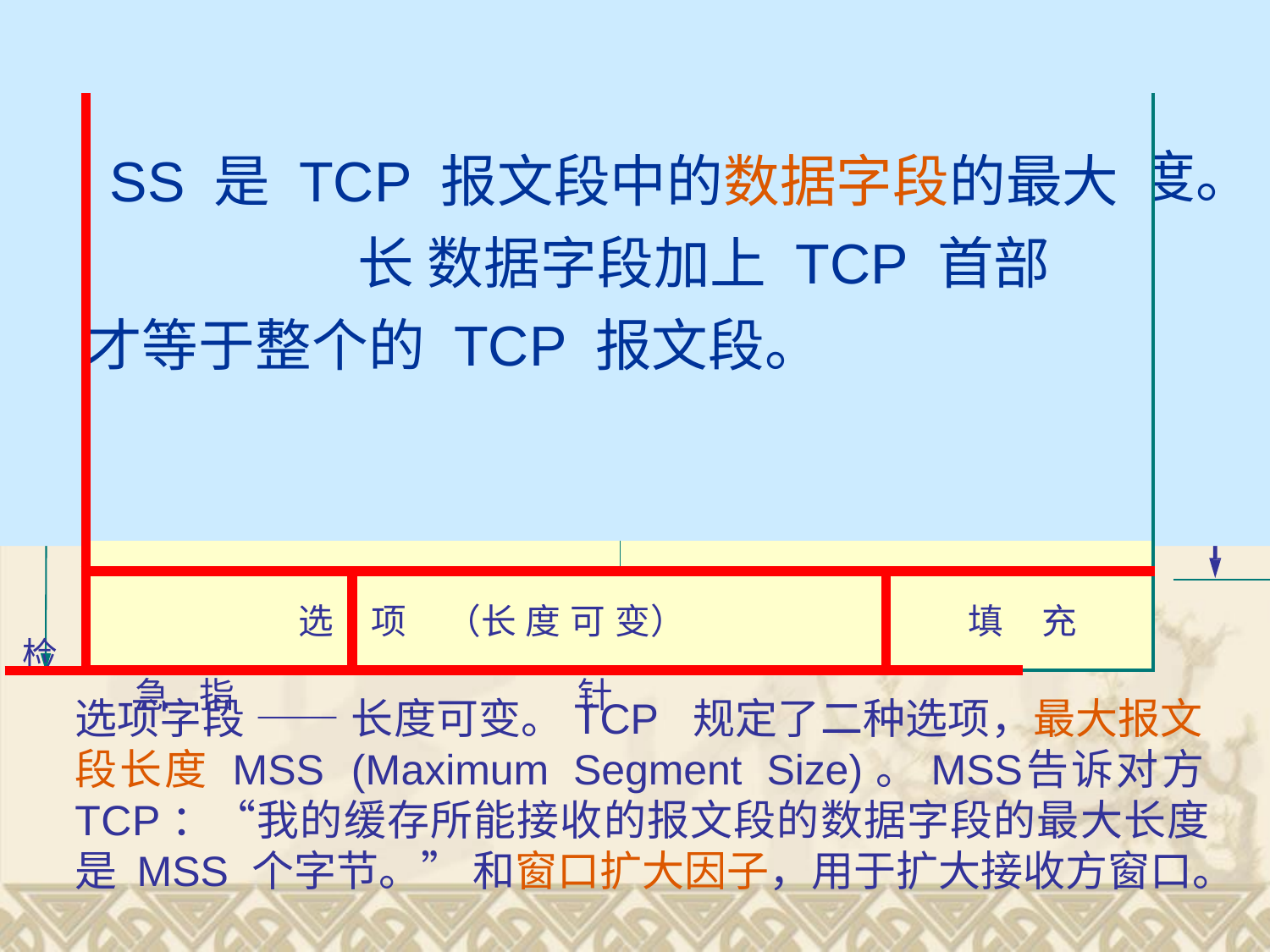

比特 0	8	16	24	31

源 端 口	目 的 端 口

序	号
20
字节
TCP	确	认	号	固定
首部	首部
数据	保	留	U  A  P  R S F	窗	口
偏移	R  C  S S Y	I  G K H T N N

检	验	和	紧	急	指	针
|  | SS 是 TCP 报文段中的数据字段的最大长 数据字段加上 TCP 首部 才等于整个的 TCP 报文段。 |  |  |  |  |  |
| --- | --- | --- | --- | --- | --- | --- |
|  |  |  |  |  |  |  |
|  | 选 | 项 | （长 度 可 变） |  | 填 | 充 |

# 度。

选项字段 ——	长度可变。TCP	规定了二种选项，最大报文 段长度 MSS	(Maximum	Segment	Size)。MSS	告诉对方
TCP：“我的缓存所能接收的报文段的数据字段的最大长度 是 MSS	个字节。” 和窗口扩大因子，用于扩大接收方窗口。